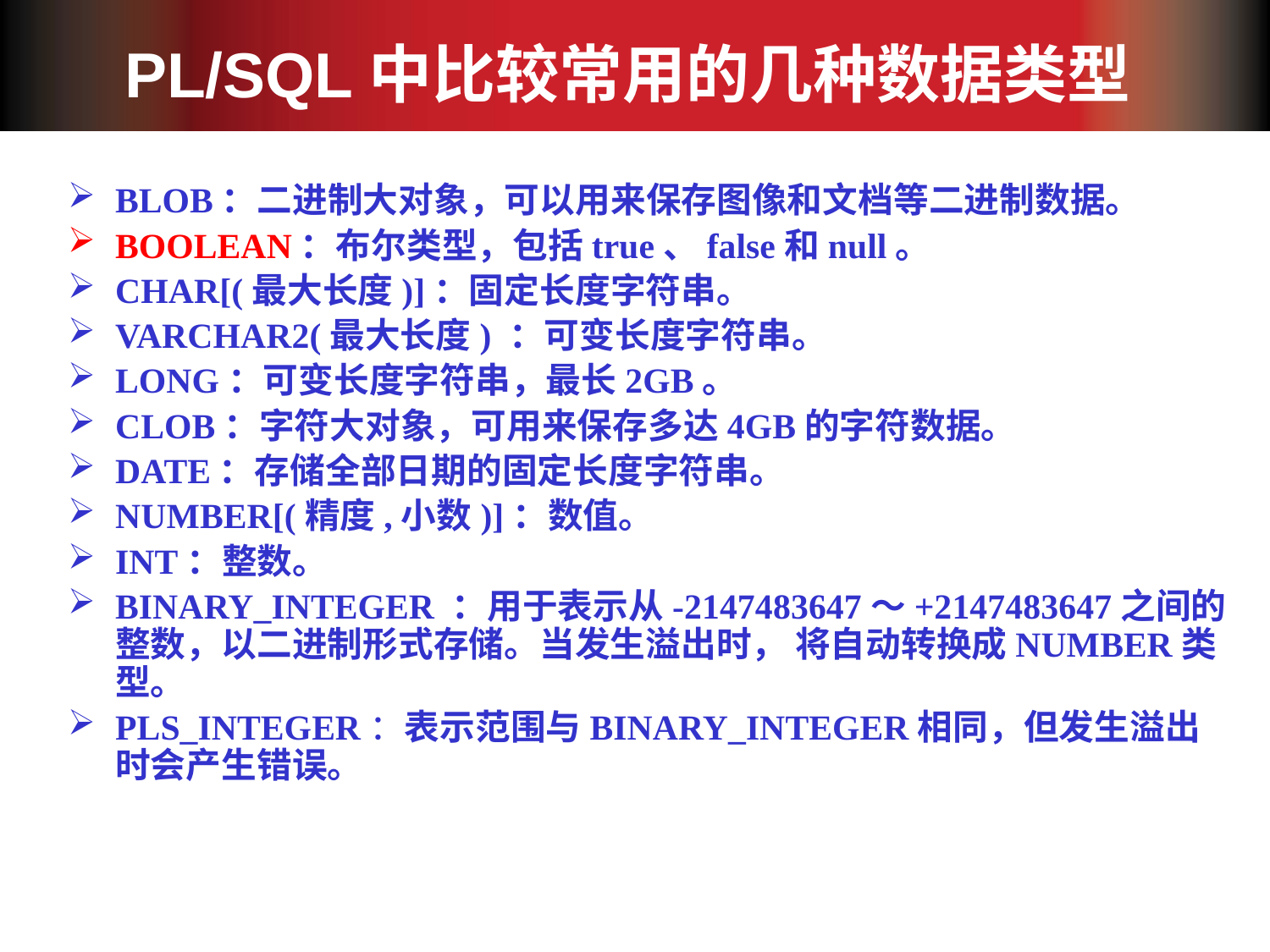

# PL/SQL中比较常用的几种数据类型
BLOB：二进制大对象，可以用来保存图像和文档等二进制数据。
BOOLEAN：布尔类型，包括true、false和null。
CHAR[(最大长度)]：固定长度字符串。
VARCHAR2(最大长度) ：可变长度字符串。
LONG：可变长度字符串，最长2GB。
CLOB：字符大对象，可用来保存多达4GB的字符数据。
DATE：存储全部日期的固定长度字符串。
NUMBER[(精度,小数)]：数值。
INT：整数。
BINARY_INTEGER ：用于表示从-2147483647～+2147483647之间的整数，以二进制形式存储。当发生溢出时， 将自动转换成NUMBER类型。
PLS_INTEGER：表示范围与BINARY_INTEGER相同，但发生溢出时会产生错误。